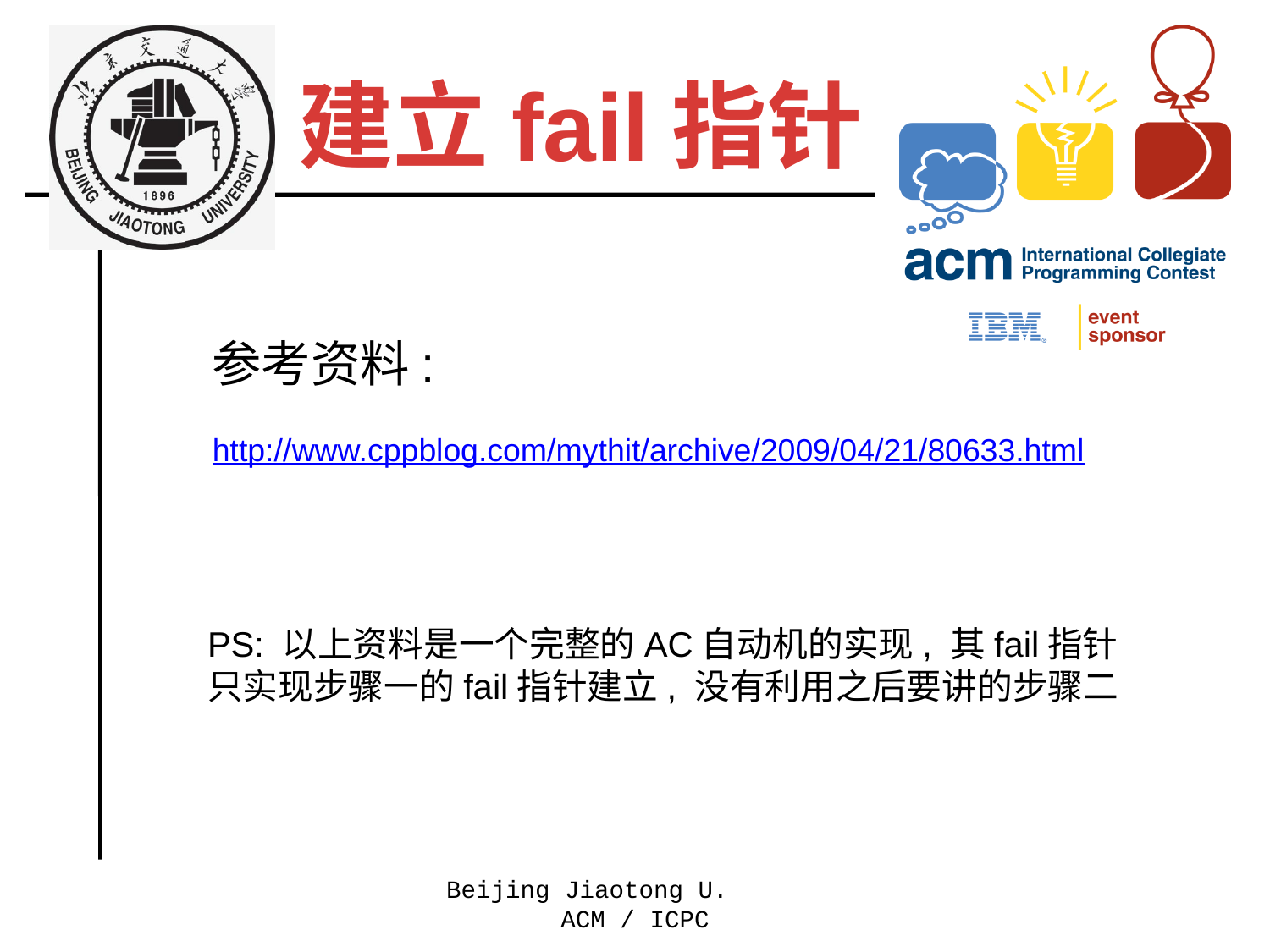

建立fail指针

参考资料:

http://www.cppblog.com/mythit/archive/2009/04/21/80633.html

PS: 以上资料是一个完整的AC自动机的实现, 其fail指针只实现步骤一的fail指针建立, 没有利用之后要讲的步骤二